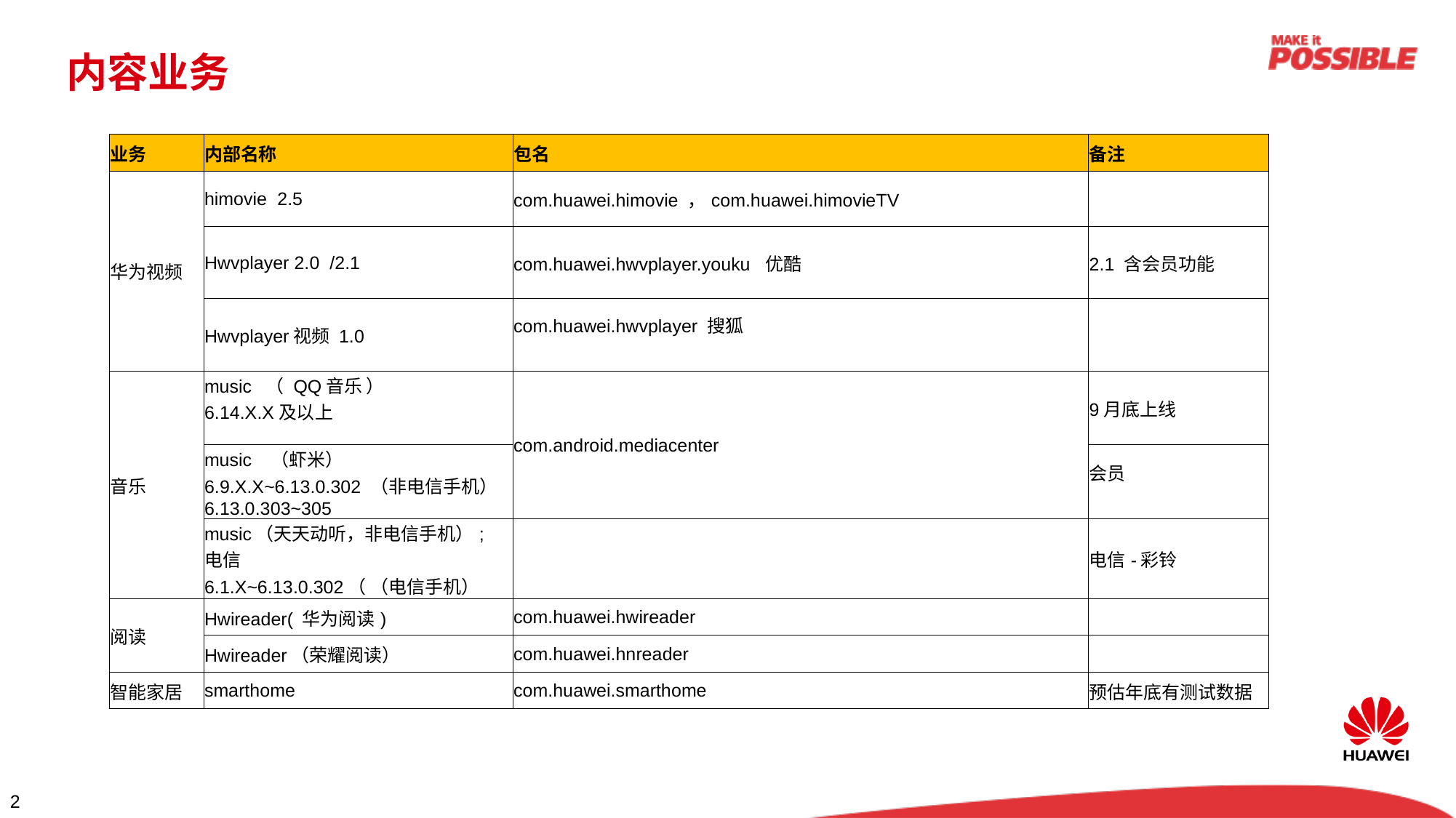

内容业务
| 业务 | 内部名称 | 包名 | 备注 |
| --- | --- | --- | --- |
| 华为视频 | himovie  2.5 | com.huawei.himovie ，com.huawei.himovieTV |  |
|  | Hwvplayer 2.0 /2.1 | com.huawei.hwvplayer.youku 优酷 | 2.1 含会员功能 |
|  | Hwvplayer视频 1.0 | com.huawei.hwvplayer 搜狐 |  |
| 音乐 | music  （ QQ音乐 ） 6.14.X.X及以上 | com.android.mediacenter | 9月底上线 |
|  | music   （虾米） 6.9.X.X~6.13.0.302 （非电信手机） 6.13.0.303~305 |  | 会员 |
|  | music（天天动听，非电信手机）; 电信 6.1.X~6.13.0.302（ （电信手机） |  | 电信-彩铃 |
| 阅读 | Hwireader( 华为阅读) | com.huawei.hwireader |  |
|  | Hwireader（荣耀阅读） | com.huawei.hnreader |  |
| 智能家居 | smarthome | com.huawei.smarthome | 预估年底有测试数据 |